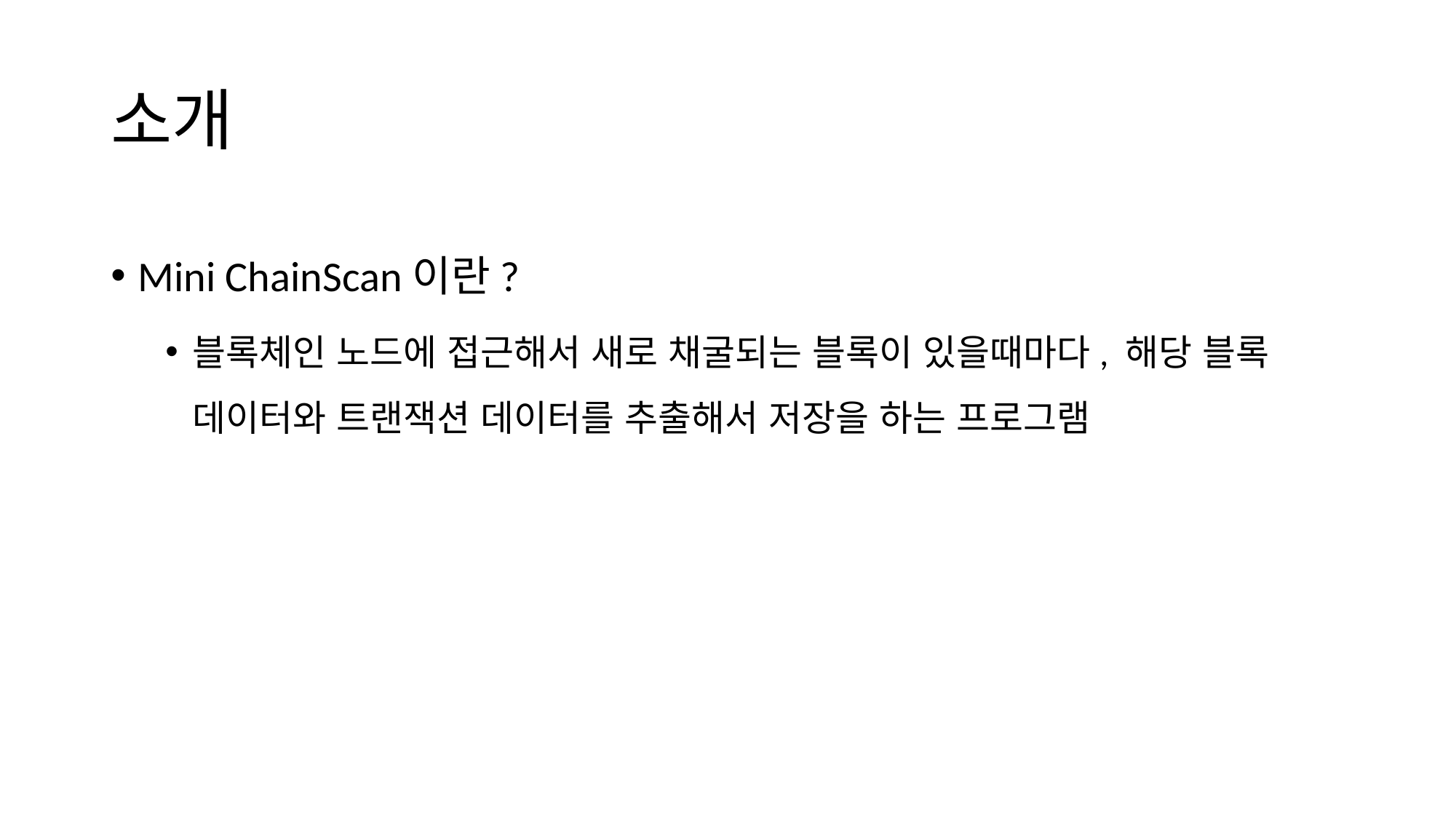

# 소개
Mini ChainScan이란?
블록체인 노드에 접근해서 새로 채굴되는 블록이 있을때마다, 해당 블록 데이터와 트랜잭션 데이터를 추출해서 저장을 하는 프로그램